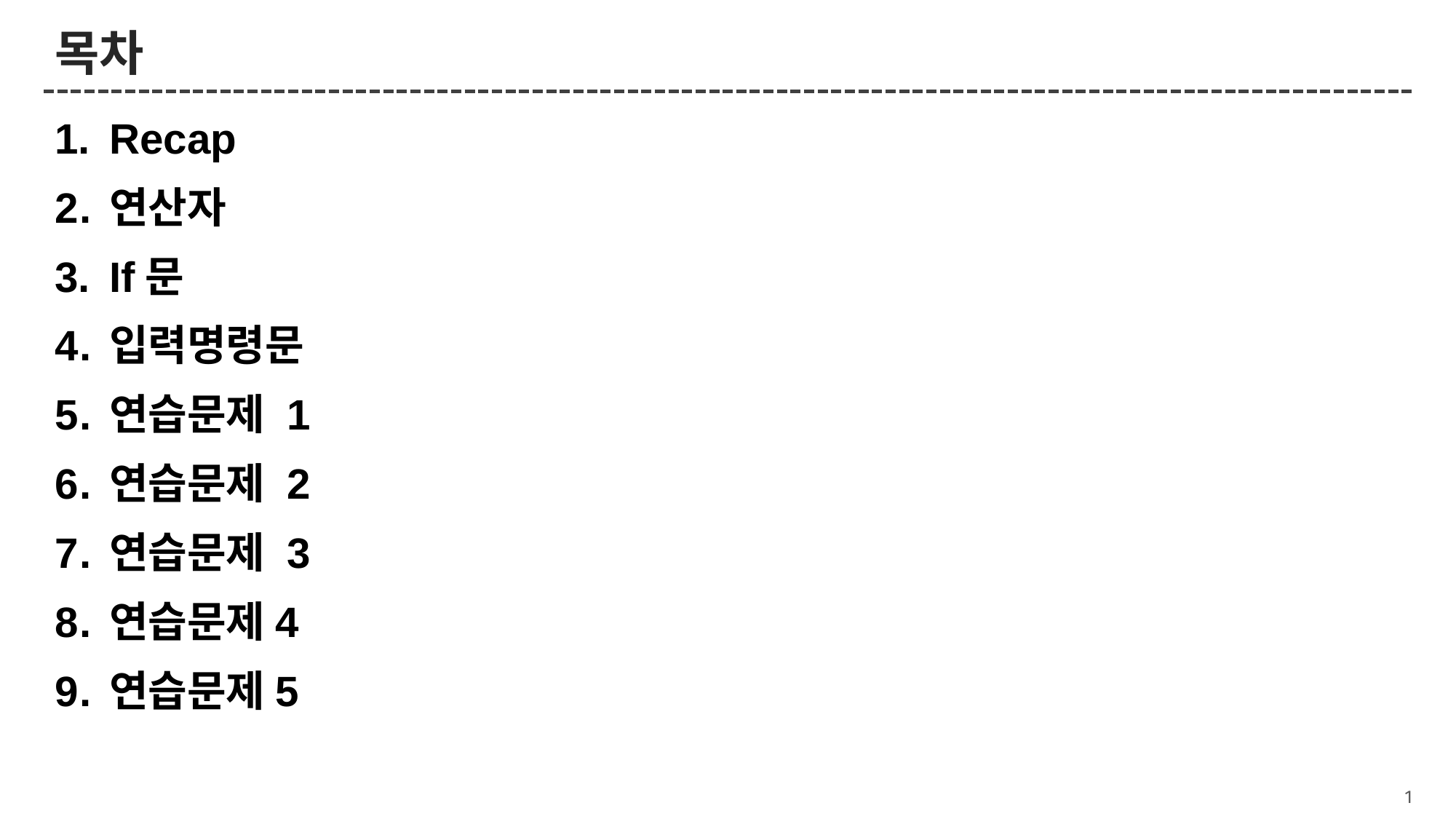

# 목차
Recap
연산자
If문
입력명령문
연습문제 1
연습문제 2
연습문제 3
연습문제4
연습문제5